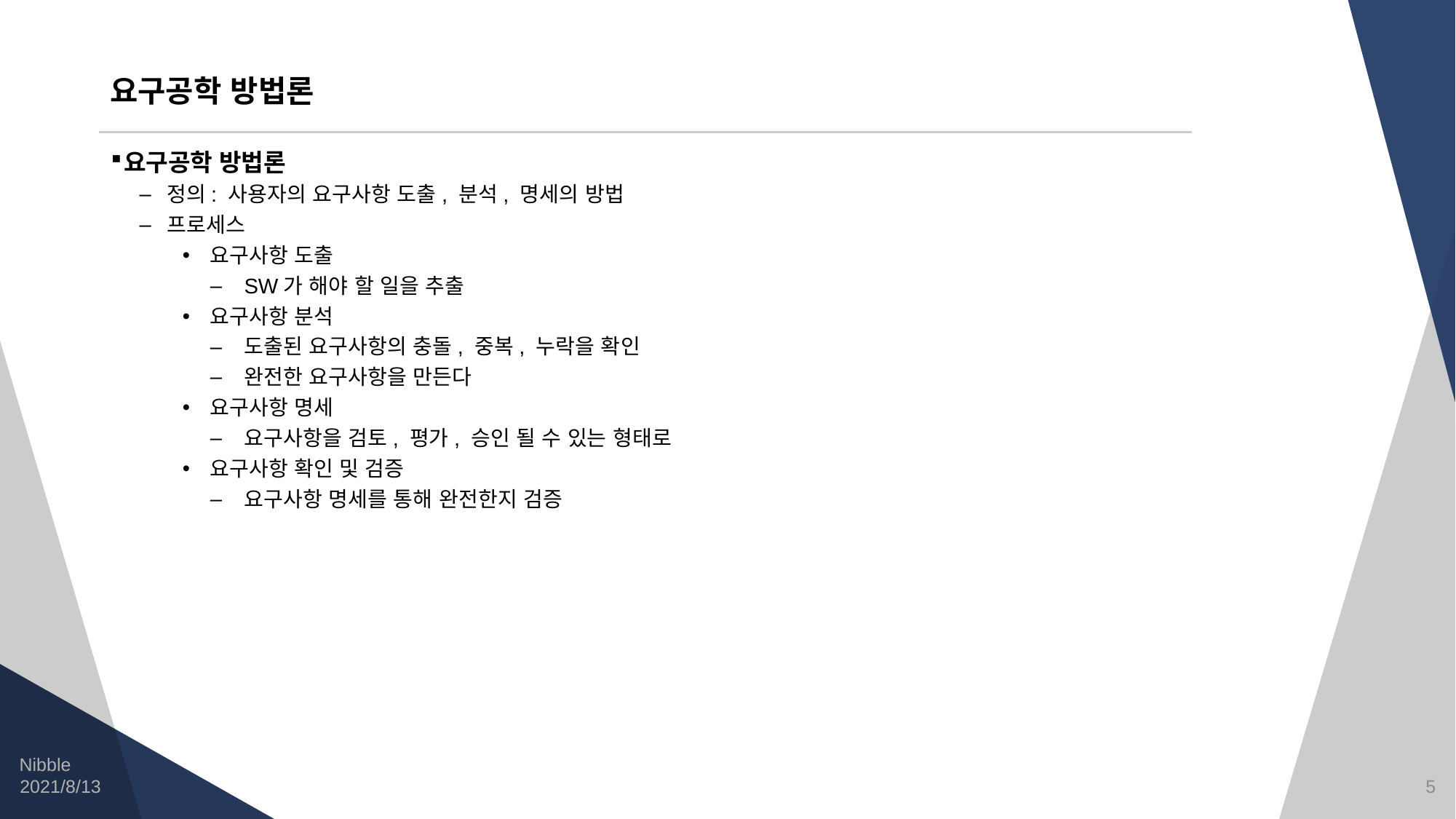

# 요구공학 방법론

요구공학 방법론
정의: 사용자의 요구사항 도출, 분석, 명세의 방법
프로세스
요구사항 도출
SW가 해야 할 일을 추출
요구사항 분석
도출된 요구사항의 충돌, 중복, 누락을 확인
완전한 요구사항을 만든다
요구사항 명세
요구사항을 검토, 평가, 승인 될 수 있는 형태로
요구사항 확인 및 검증
요구사항 명세를 통해 완전한지 검증
Nibble
2021/8/13
5